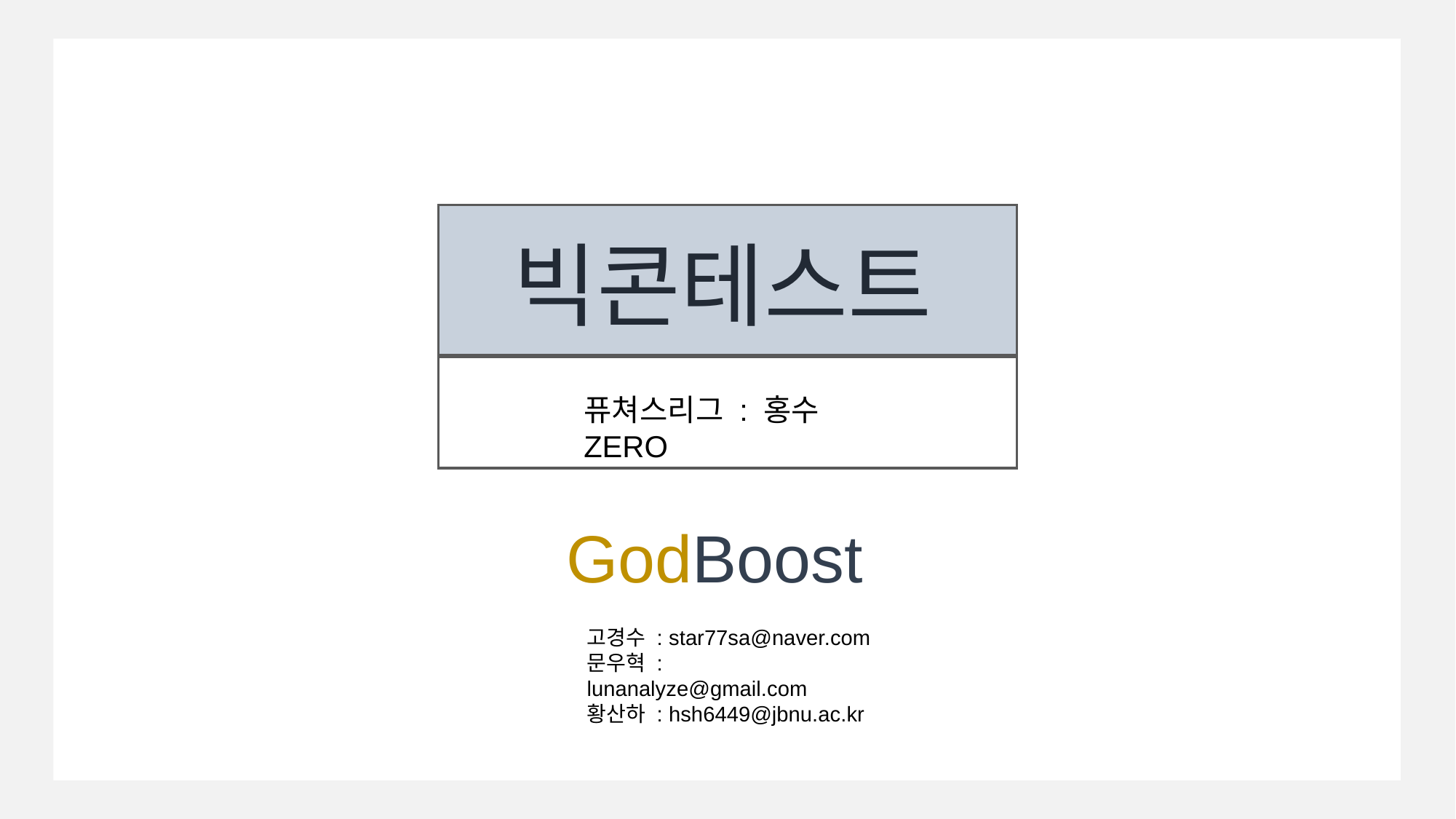

빅콘테스트
퓨쳐스리그 : 홍수ZERO
GodBoost
고경수 : star77sa@naver.com
문우혁 : lunanalyze@gmail.com
황산하 : hsh6449@jbnu.ac.kr